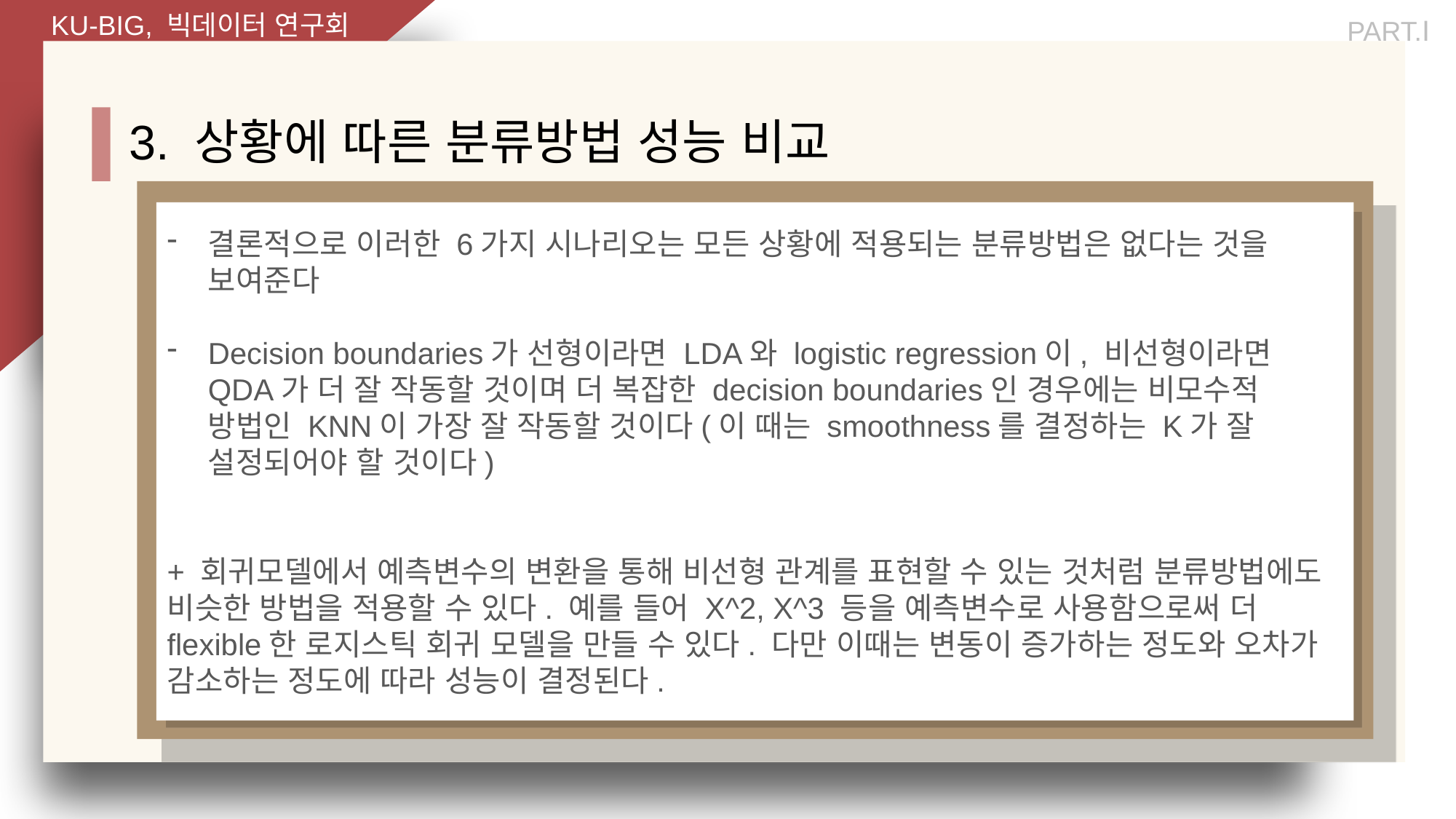

PART.Ⅰ
# 3. 상황에 따른 분류방법 성능 비교

결론적으로 이러한 6가지 시나리오는 모든 상황에 적용되는 분류방법은 없다는 것을 보여준다

Decision boundaries가 선형이라면 LDA와 logistic regression이, 비선형이라면 QDA가 더 잘 작동할 것이며 더 복잡한 decision boundaries인 경우에는 비모수적 방법인 KNN이 가장 잘 작동할 것이다(이 때는 smoothness를 결정하는 K가 잘 설정되어야 할 것이다)

+ 회귀모델에서 예측변수의 변환을 통해 비선형 관계를 표현할 수 있는 것처럼 분류방법에도 비슷한 방법을 적용할 수 있다. 예를 들어 X^2, X^3 등을 예측변수로 사용함으로써 더 flexible한 로지스틱 회귀 모델을 만들 수 있다. 다만 이때는 변동이 증가하는 정도와 오차가 감소하는 정도에 따라 성능이 결정된다.